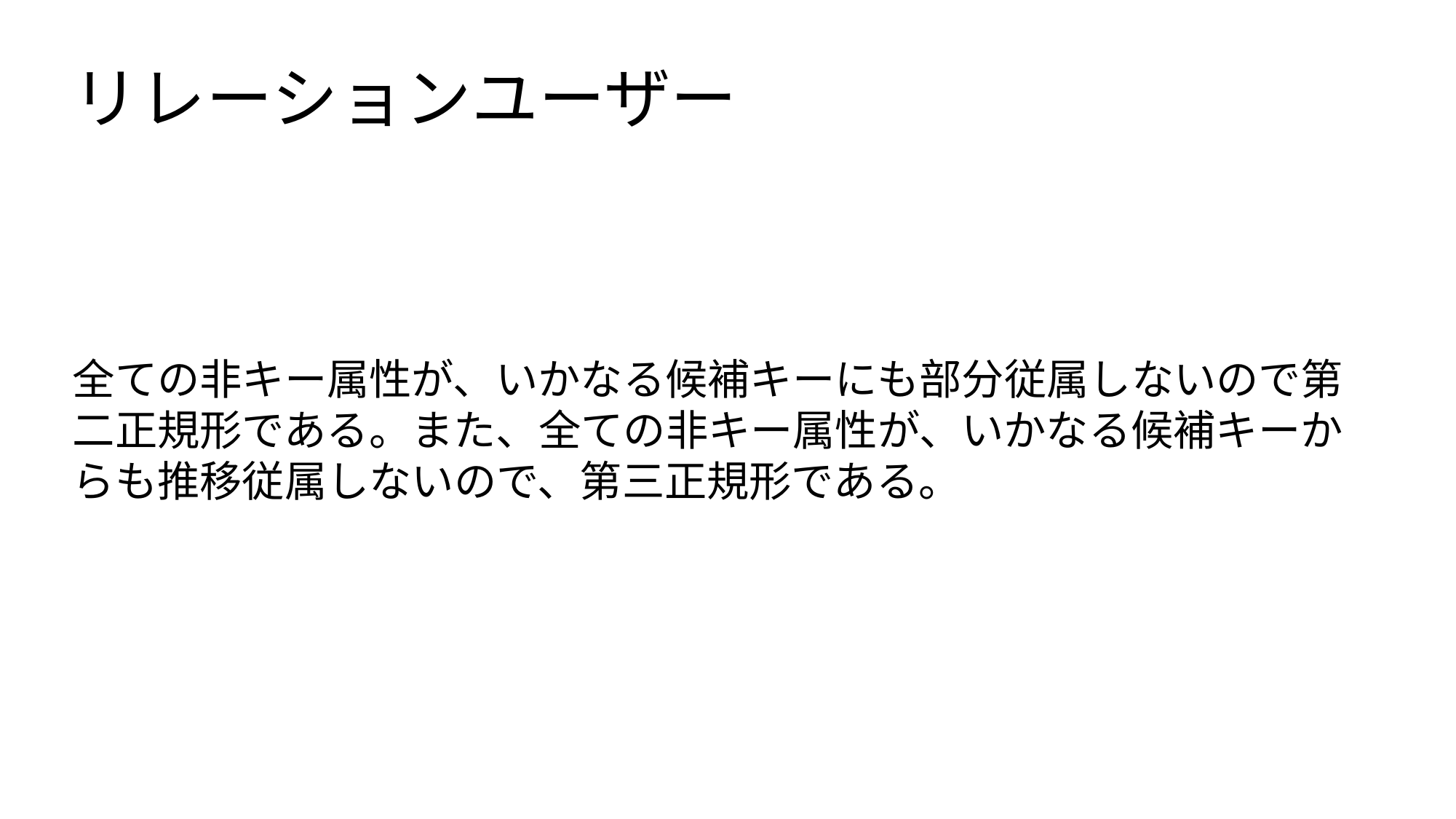

リレーションユーザー
全ての非キー属性が、いかなる候補キーにも部分従属しないので第二正規形である。また、全ての非キー属性が、いかなる候補キーからも推移従属しないので、第三正規形である。